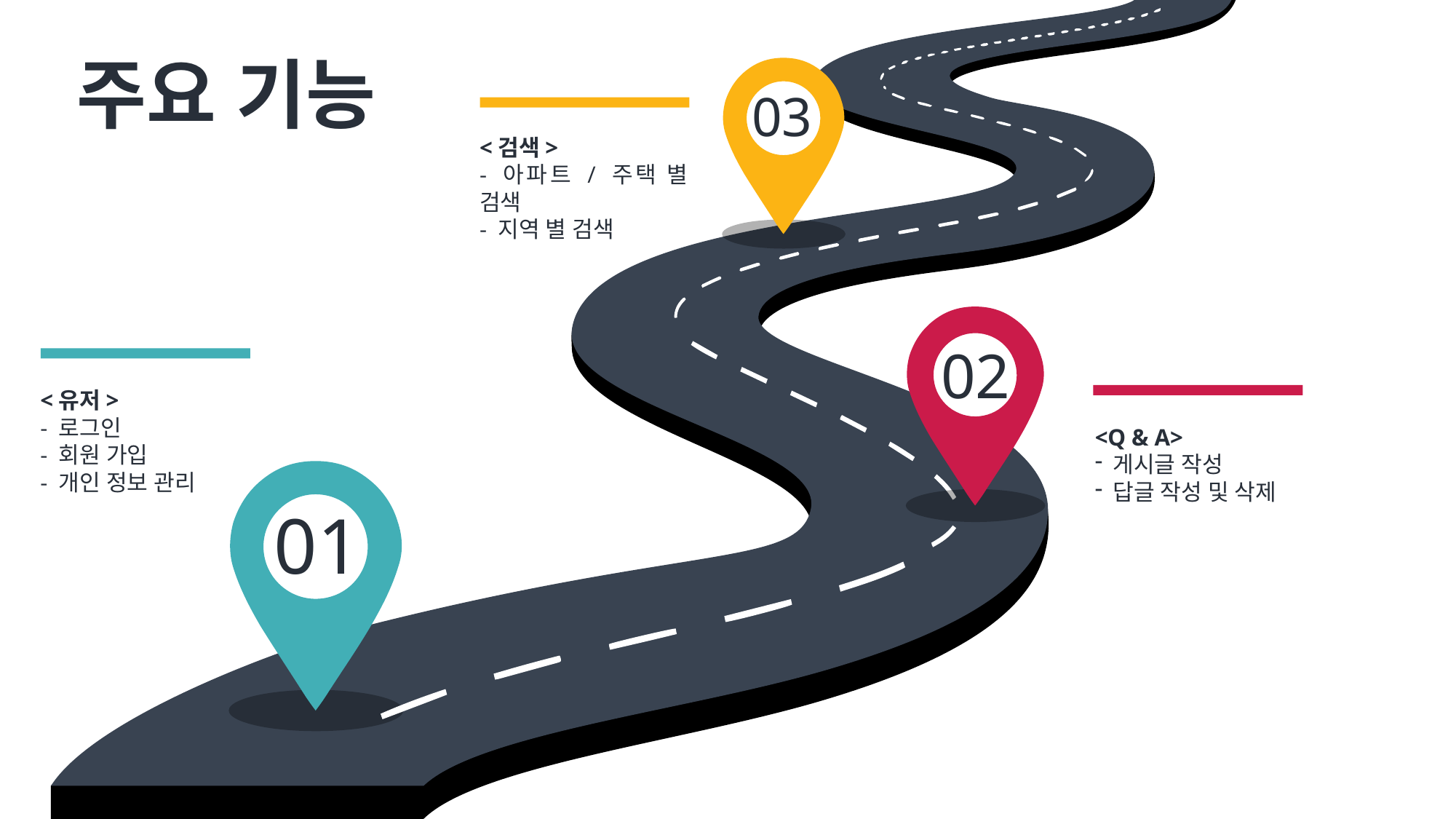

04

Lorem Ipsum is simply dummy text of the printing and typesetting industry.

주요 기능

03

<검색>
- 아파트 / 주택 별 검색
- 지역 별 검색

02

<유저>
- 로그인
- 회원 가입
- 개인 정보 관리

<Q & A>
게시글 작성
답글 작성 및 삭제

01